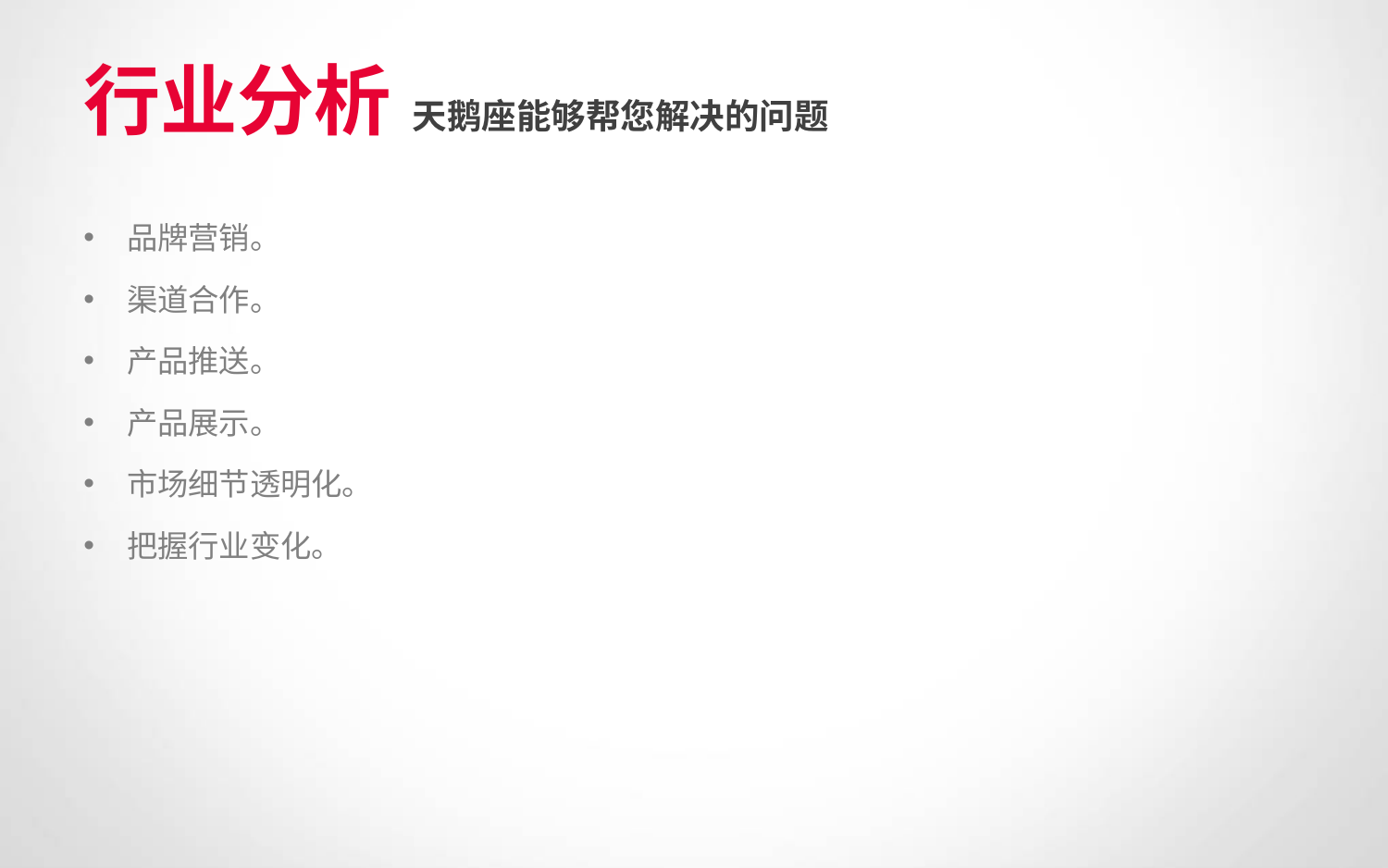

行业分析 天鹅座能够帮您解决的问题
品牌营销。
渠道合作。
产品推送。
产品展示。
市场细节透明化。
把握行业变化。